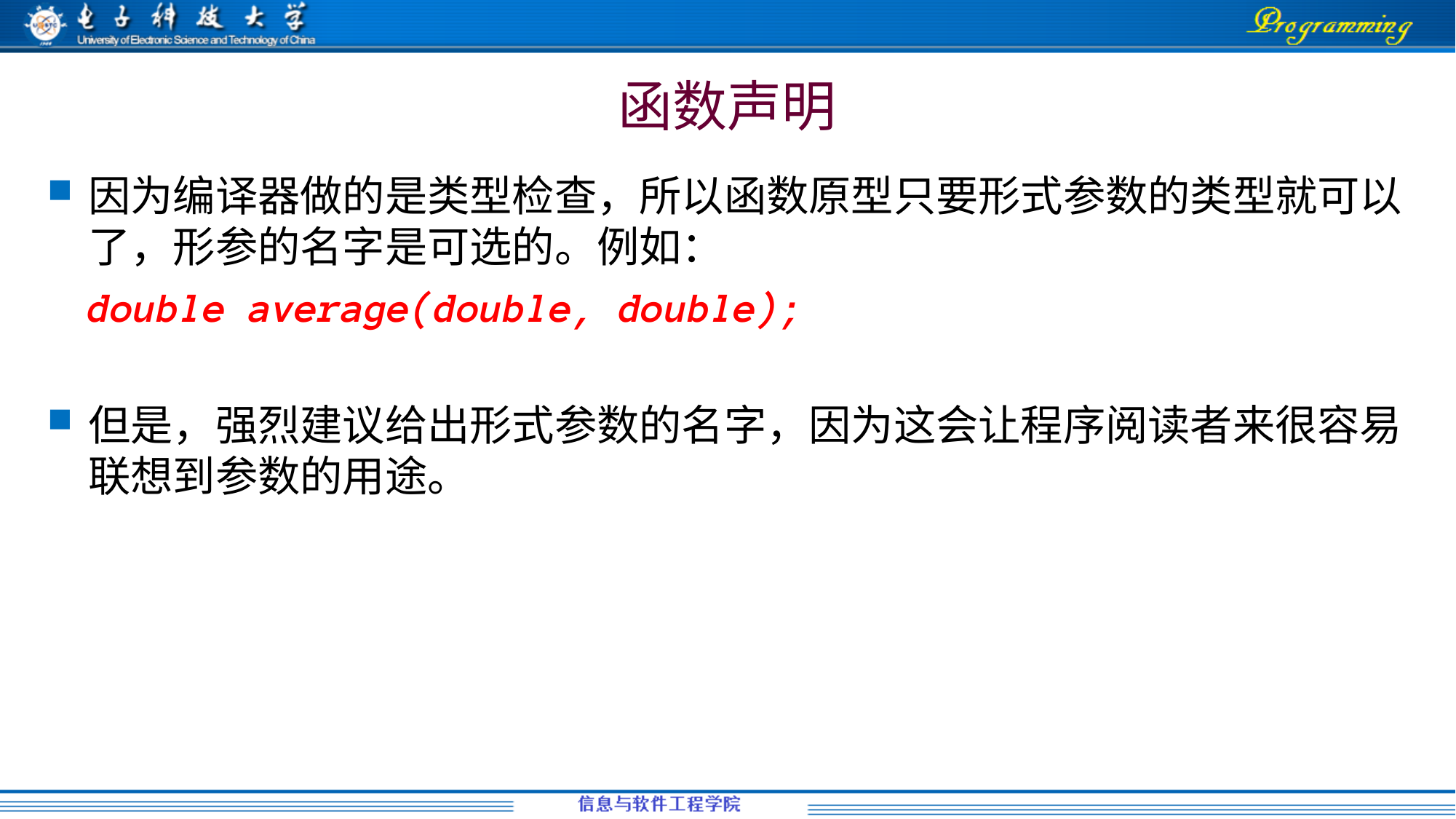

# 函数声明
因为编译器做的是类型检查，所以函数原型只要形式参数的类型就可以了，形参的名字是可选的。例如：
	double average(double, double);

但是，强烈建议给出形式参数的名字，因为这会让程序阅读者来很容易联想到参数的用途。